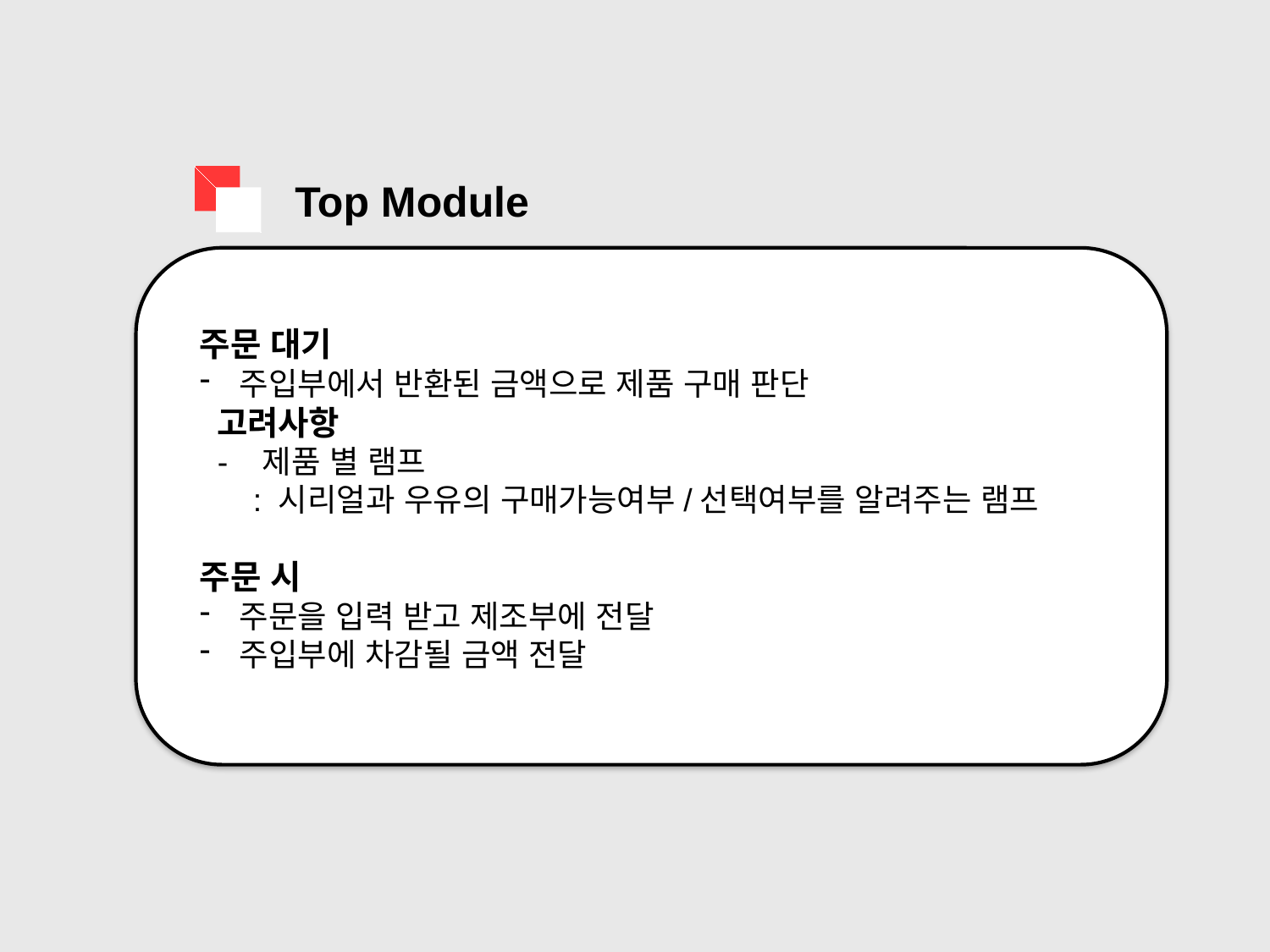

Top Module

주문 대기
주입부에서 반환된 금액으로 제품 구매 판단
 고려사항
  -   제품 별 램프
      : 시리얼과 우유의 구매가능여부/선택여부를 알려주는 램프

주문 시
주문을 입력 받고 제조부에 전달
주입부에 차감될 금액 전달